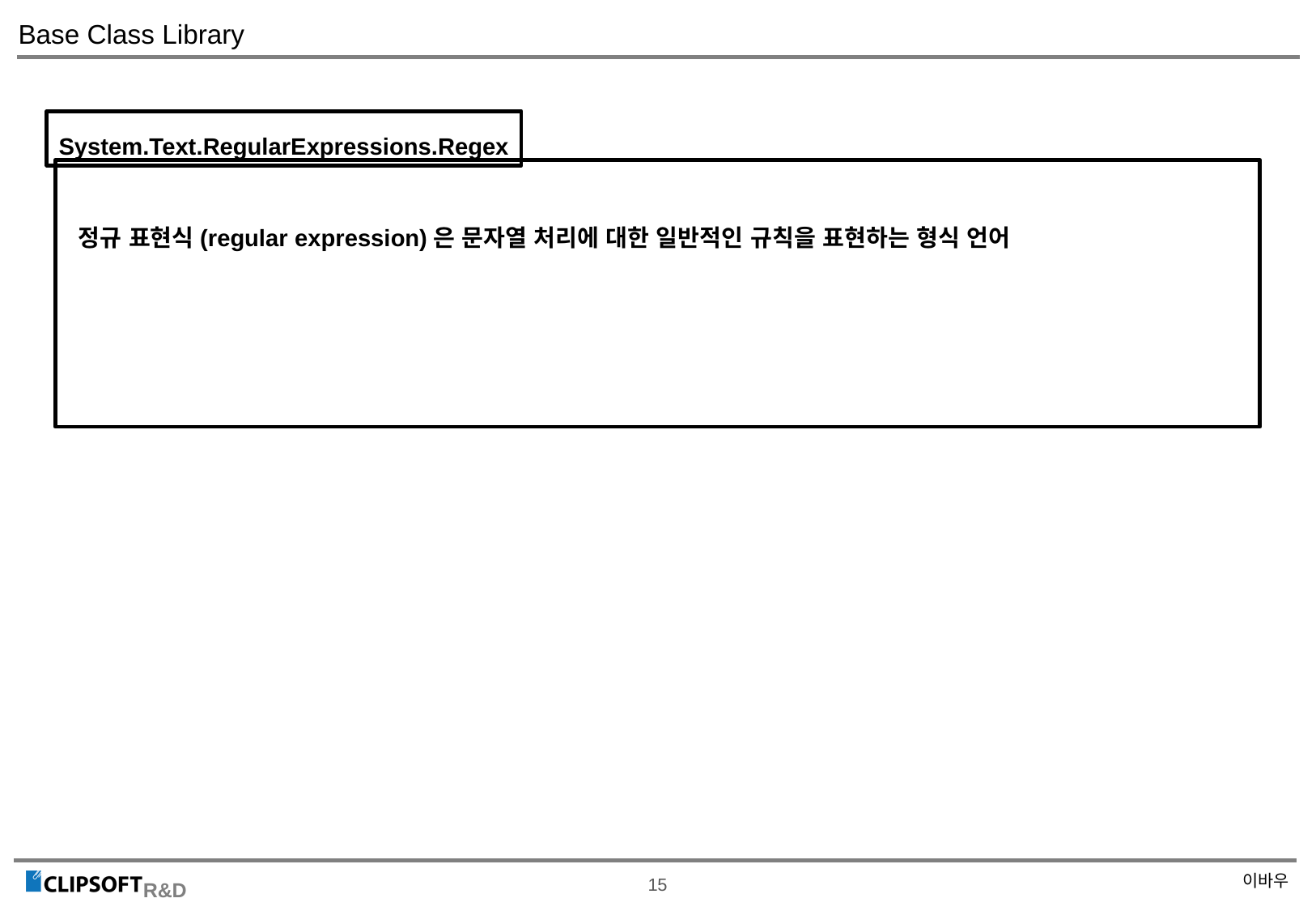

# Base Class Library
System.Text.RegularExpressions.Regex

 정규 표현식(regular expression)은 문자열 처리에 대한 일반적인 규칙을 표현하는 형식 언어

이바우